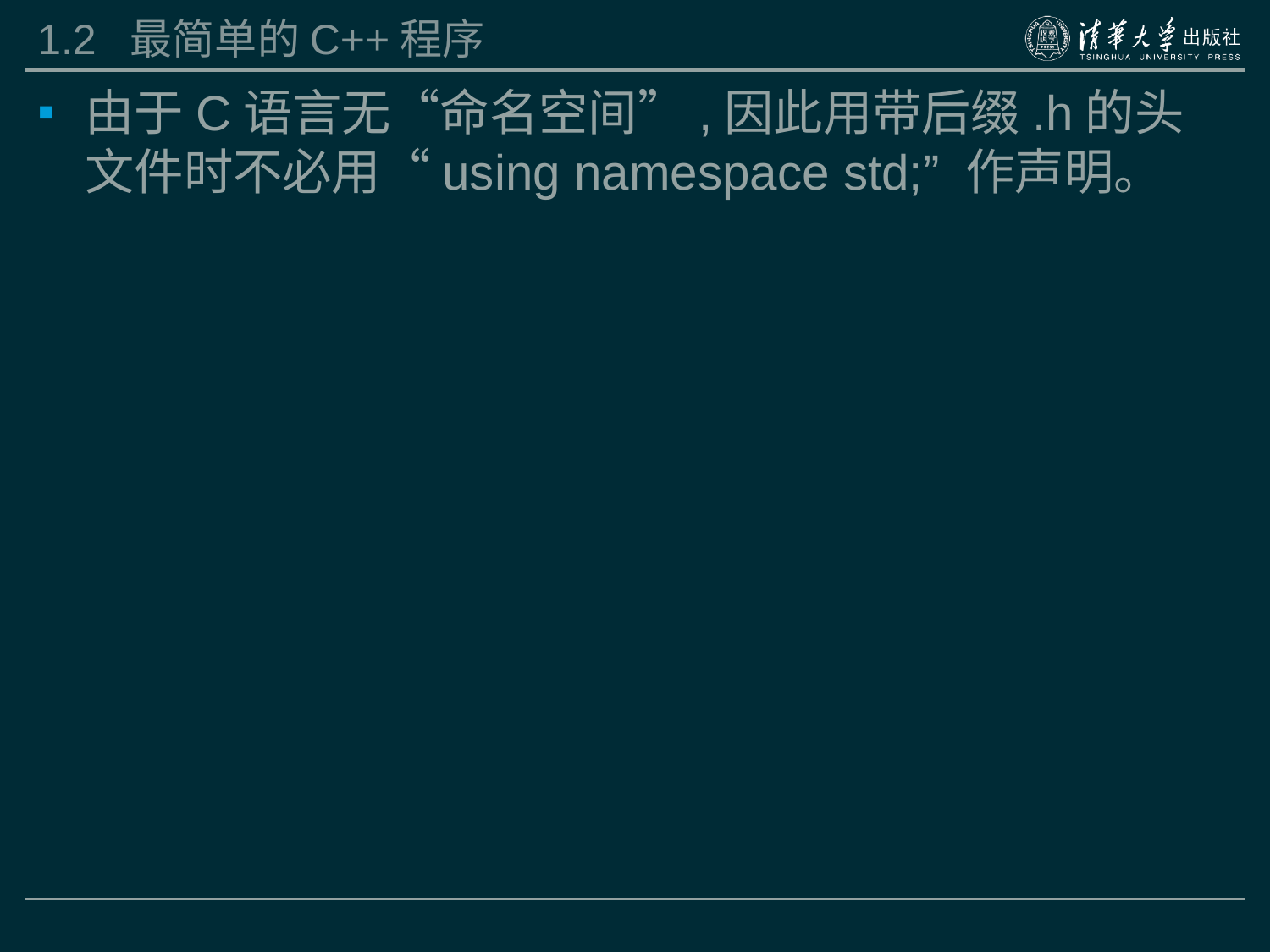

# 1.2  最简单的C++程序
由于C语言无“命名空间”,因此用带后缀.h的头文件时不必用“using namespace std;” 作声明。